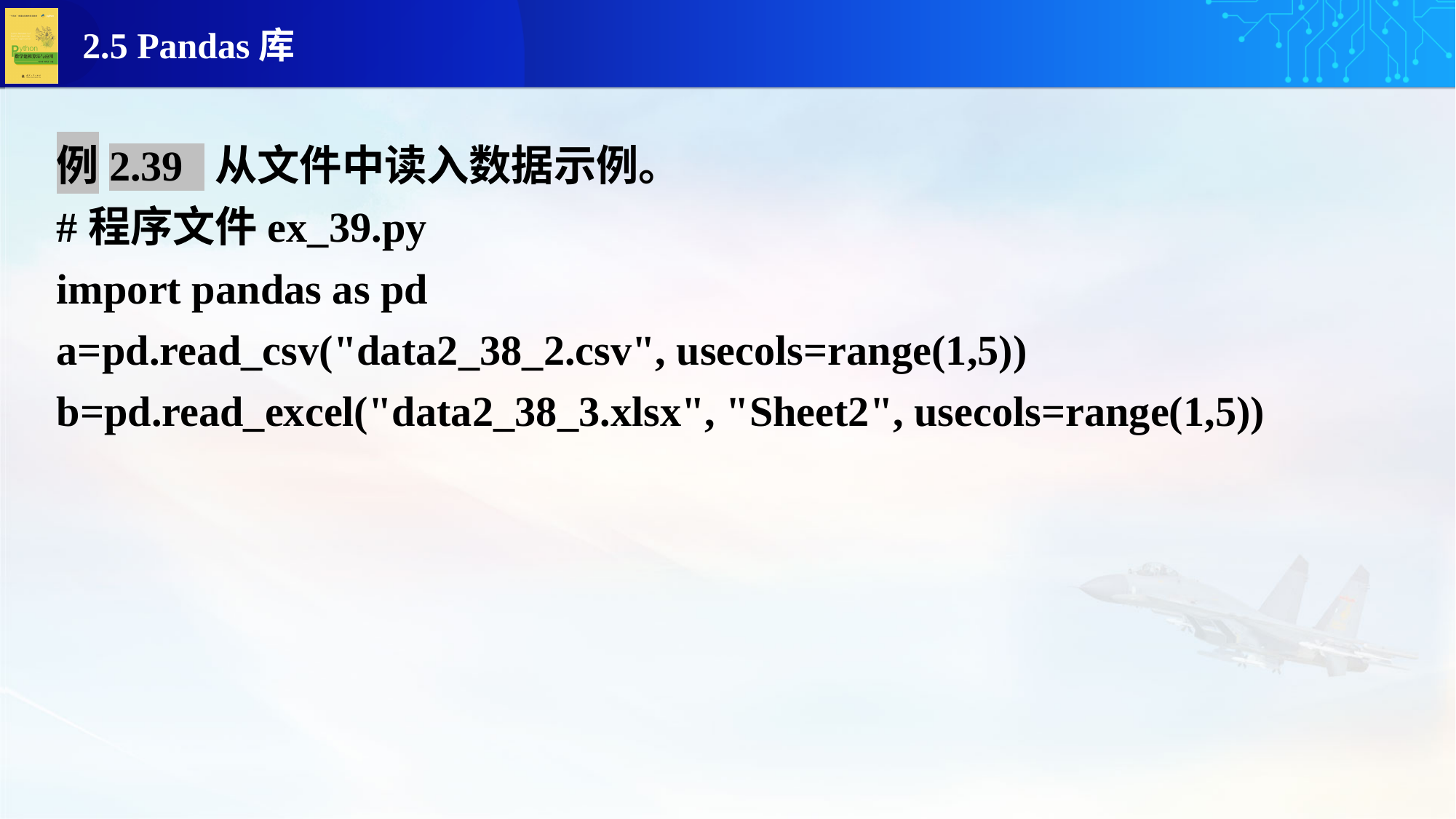

例2.39  从文件中读入数据示例。
#程序文件ex_39.py
import pandas as pd
a=pd.read_csv("data2_38_2.csv", usecols=range(1,5))
b=pd.read_excel("data2_38_3.xlsx", "Sheet2", usecols=range(1,5))